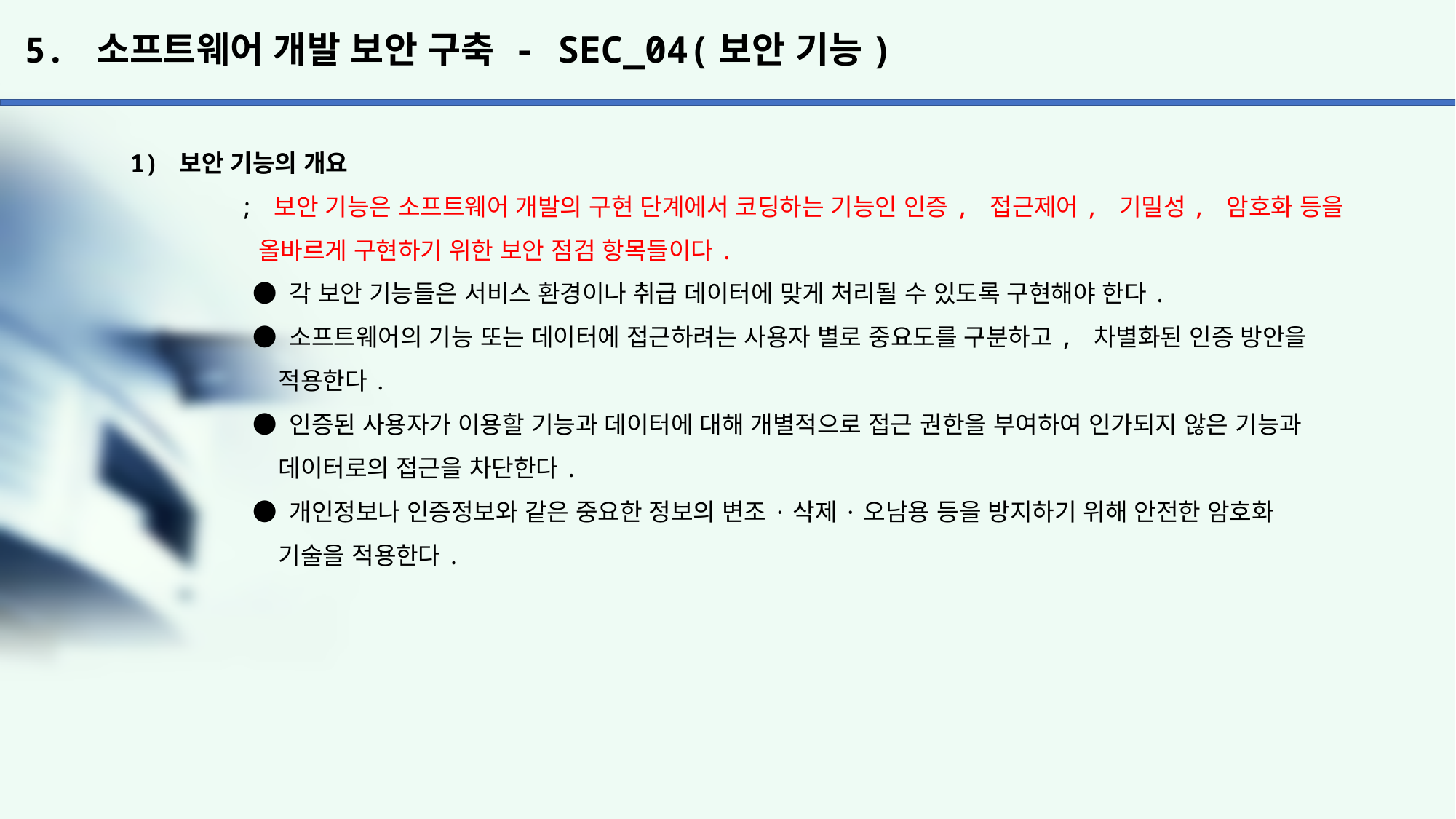

# 5. 소프트웨어 개발 보안 구축 - SEC_04(보안 기능)
1) 보안 기능의 개요
	; 보안 기능은 소프트웨어 개발의 구현 단계에서 코딩하는 기능인 인증, 접근제어, 기밀성, 암호화 등을
	  올바르게 구현하기 위한 보안 점검 항목들이다.
	  ● 각 보안 기능들은 서비스 환경이나 취급 데이터에 맞게 처리될 수 있도록 구현해야 한다.
	  ● 소프트웨어의 기능 또는 데이터에 접근하려는 사용자 별로 중요도를 구분하고, 차별화된 인증 방안을
	     적용한다.
	  ● 인증된 사용자가 이용할 기능과 데이터에 대해 개별적으로 접근 권한을 부여하여 인가되지 않은 기능과
	     데이터로의 접근을 차단한다.
	  ● 개인정보나 인증정보와 같은 중요한 정보의 변조·삭제·오남용 등을 방지하기 위해 안전한 암호화
	     기술을 적용한다.